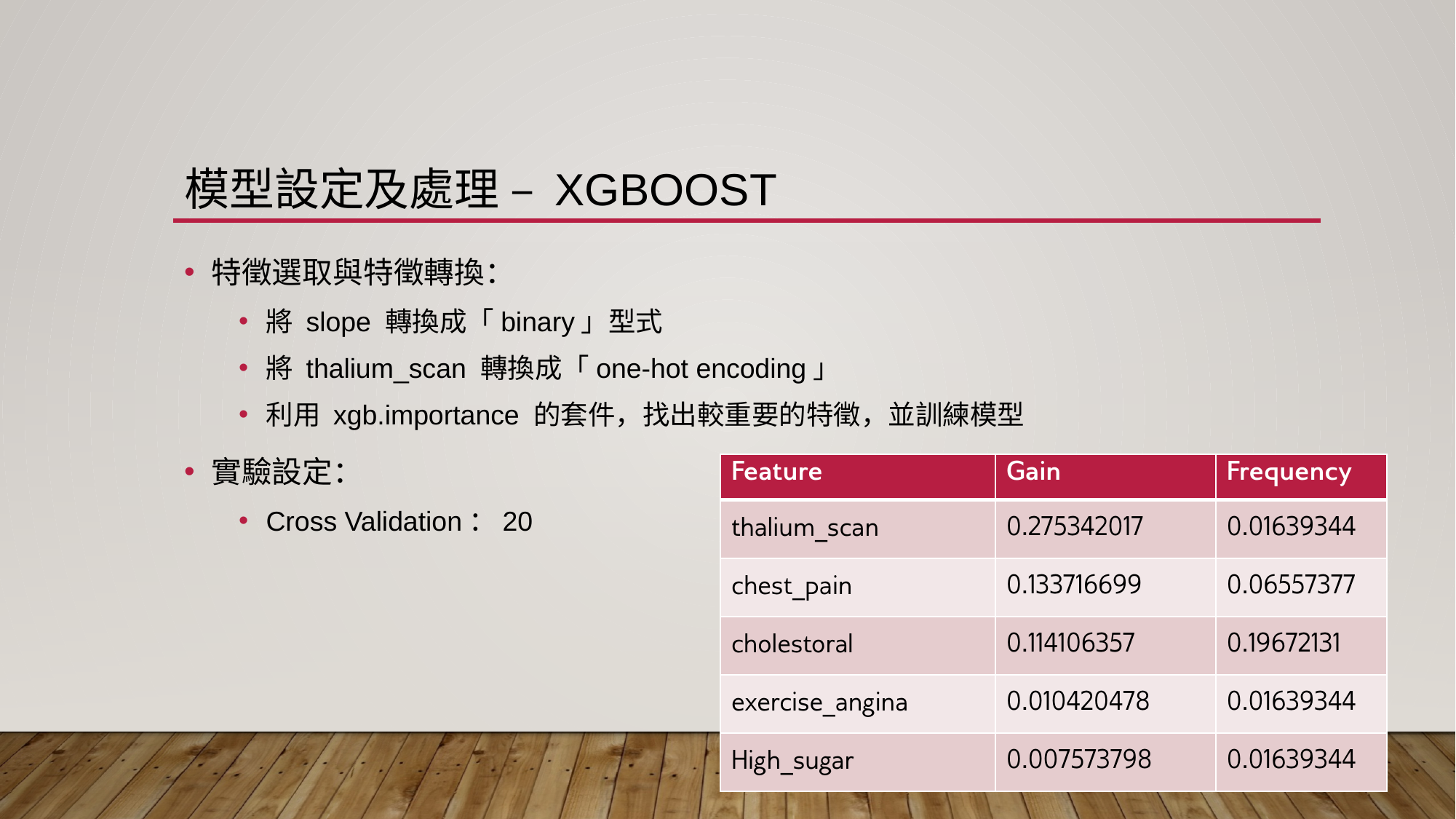

# 模型設定及處理 – XGBoost
特徵選取與特徵轉換：
將 slope 轉換成「binary」型式
將 thalium_scan 轉換成「one-hot encoding」
利用 xgb.importance 的套件，找出較重要的特徵，並訓練模型
實驗設定：
Cross Validation：20

| Feature | Gain | Frequency |
| --- | --- | --- |
| thalium\_scan | 0.275342017 | 0.01639344 |
| chest\_pain | 0.133716699 | 0.06557377 |
| cholestoral | 0.114106357 | 0.19672131 |
| exercise\_angina | 0.010420478 | 0.01639344 |
| High\_sugar | 0.007573798 | 0.01639344 |